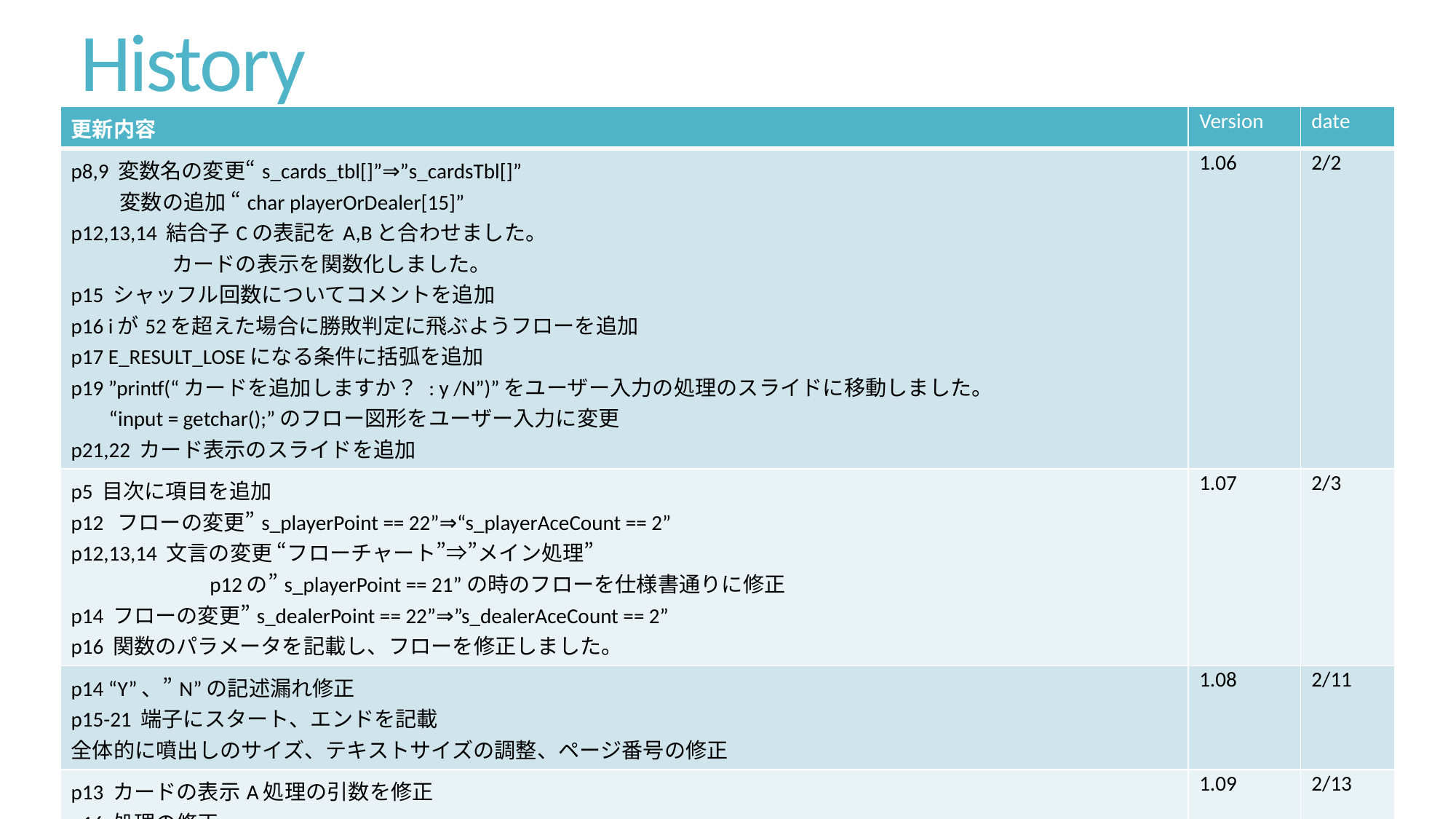

History
| 更新内容 | Version | date |
| --- | --- | --- |
| p8,9 変数名の変更“s\_cards\_tbl[]”⇒”s\_cardsTbl[]” 変数の追加 “char playerOrDealer[15]” p12,13,14 結合子Cの表記をA,Bと合わせました。 カードの表示を関数化しました。 p15 シャッフル回数についてコメントを追加 p16 iが52を超えた場合に勝敗判定に飛ぶようフローを追加 p17 E\_RESULT\_LOSEになる条件に括弧を追加 p19 ”printf(“カードを追加しますか？ : y /N”)”をユーザー入力の処理のスライドに移動しました。 “input = getchar();”のフロー図形をユーザー入力に変更 p21,22 カード表示のスライドを追加 | 1.06 | 2/2 |
| p5 目次に項目を追加 p12 フローの変更”s\_playerPoint == 22”⇒“s\_playerAceCount == 2” p12,13,14 文言の変更 “フローチャート”⇒”メイン処理” 　　　　　　 p12の”s\_playerPoint == 21”の時のフローを仕様書通りに修正 p14 フローの変更”s\_dealerPoint == 22”⇒”s\_dealerAceCount == 2” p16 関数のパラメータを記載し、フローを修正しました。 | 1.07 | 2/3 |
| p14 “Y”、”N”の記述漏れ修正 p15-21 端子にスタート、エンドを記載 全体的に噴出しのサイズ、テキストサイズの調整、ページ番号の修正 | 1.08 | 2/11 |
| p13 カードの表示A処理の引数を修正 p16 処理の修正 “playerHand[\*drawCount] = s\_cards\_tbl[i]”⇒”hand[\*drawCount] = s\_cards\_tbl[i]” | 1.09 | 2/13 |